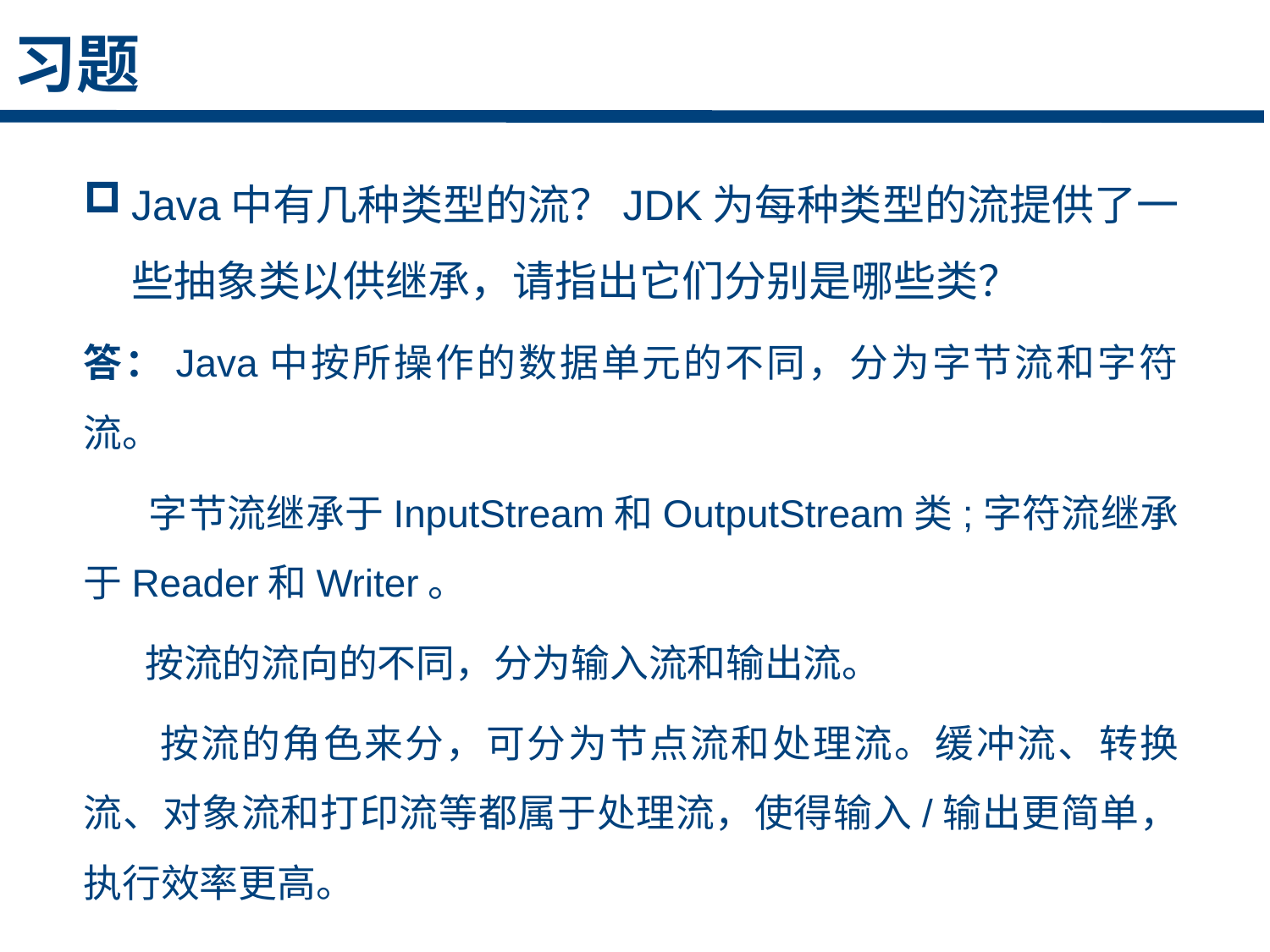

习题
Java中有几种类型的流？JDK为每种类型的流提供了一些抽象类以供继承，请指出它们分别是哪些类？
答：Java中按所操作的数据单元的不同，分为字节流和字符流。
      字节流继承于InputStream和OutputStream类;字符流继承于Reader和Writer。
      按流的流向的不同，分为输入流和输出流。
      按流的角色来分，可分为节点流和处理流。缓冲流、转换流、对象流和打印流等都属于处理流，使得输入/输出更简单，执行效率更高。
点击添加文本
点击添加文本
点击添加文本
点击添加文本